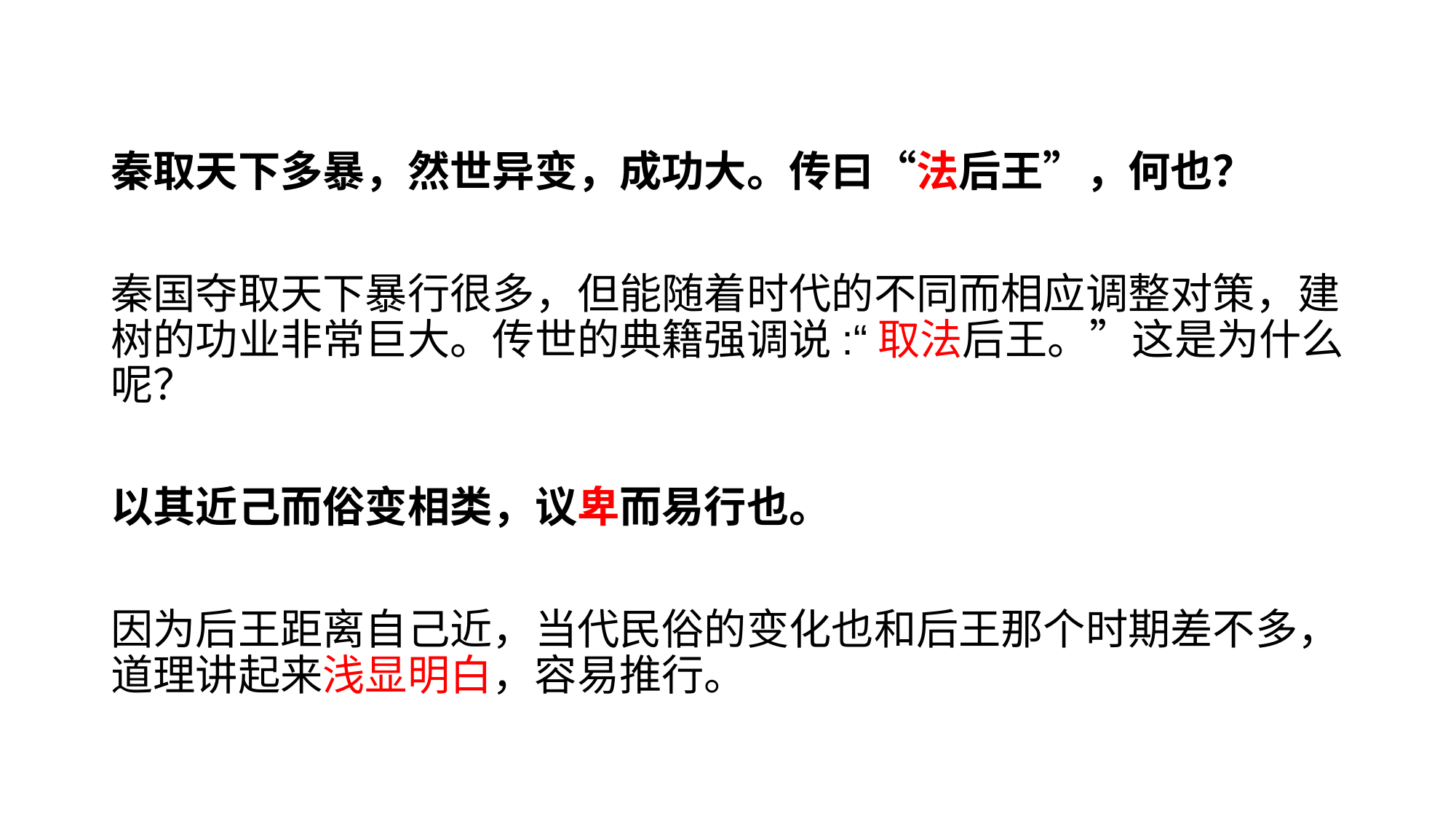

秦取天下多暴，然世异变，成功大。传曰“法后王”，何也？

秦国夺取天下暴行很多，但能随着时代的不同而相应调整对策，建树的功业非常巨大。传世的典籍强调说:“取法后王。”这是为什么呢？

以其近己而俗变相类，议卑而易行也。

因为后王距离自己近，当代民俗的变化也和后王那个时期差不多，道理讲起来浅显明白，容易推行。